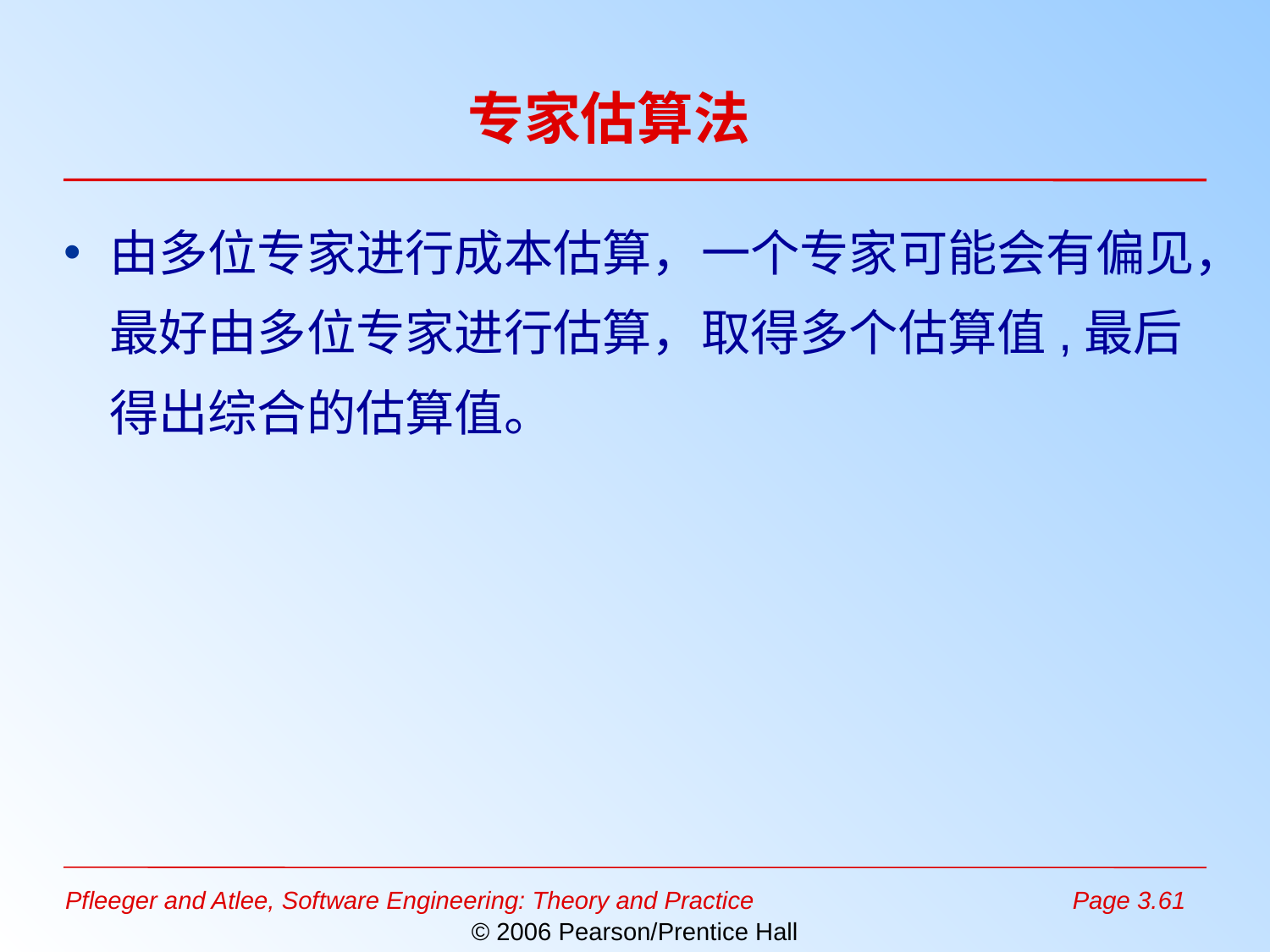

# 专家估算法
由多位专家进行成本估算，一个专家可能会有偏见，最好由多位专家进行估算，取得多个估算值,最后得出综合的估算值。